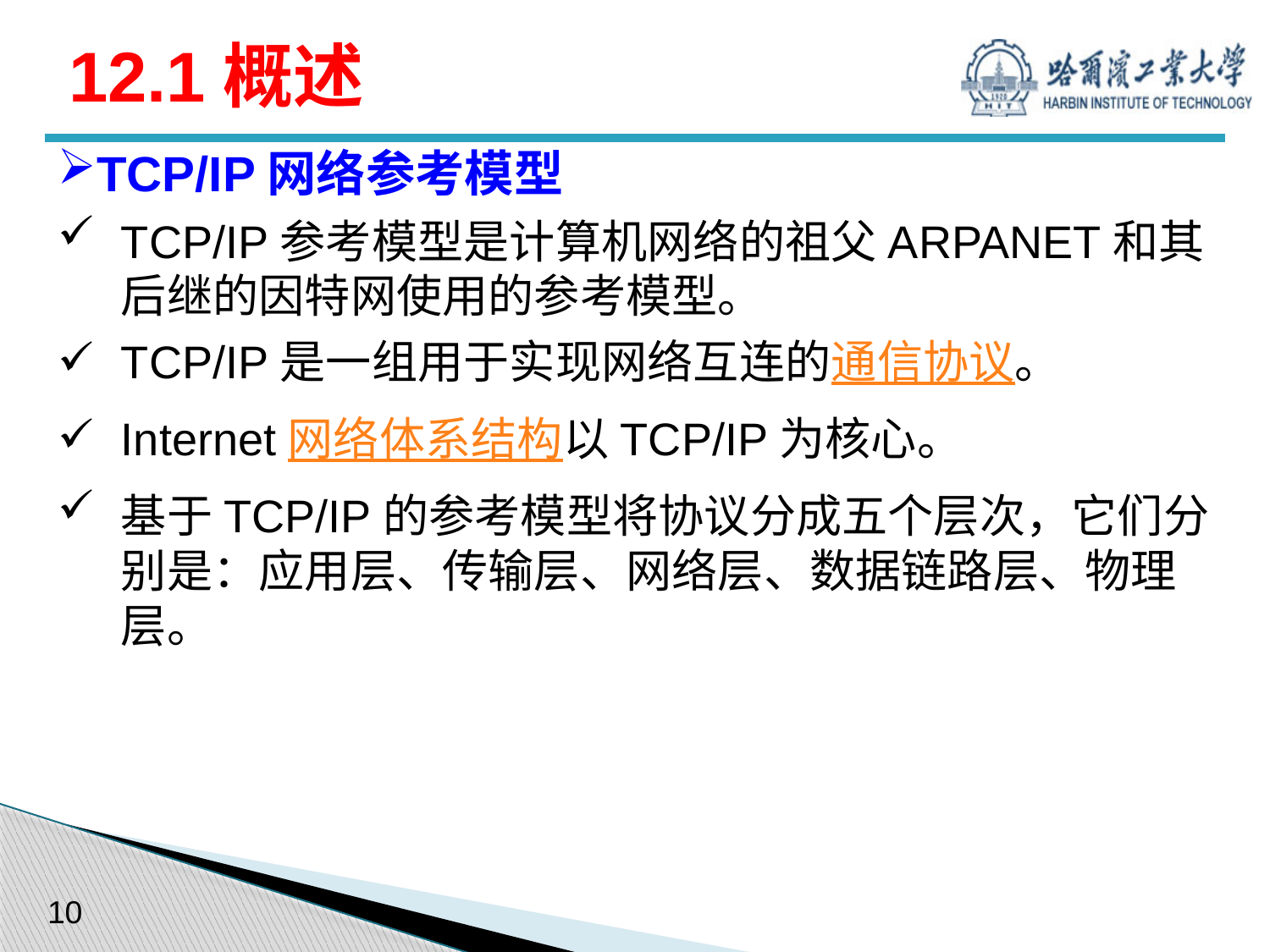

# 12.1概述
TCP/IP网络参考模型
TCP/IP参考模型是计算机网络的祖父ARPANET和其后继的因特网使用的参考模型。
TCP/IP是一组用于实现网络互连的通信协议。
Internet网络体系结构以TCP/IP为核心。
基于TCP/IP的参考模型将协议分成五个层次，它们分别是：应用层、传输层、网络层、数据链路层、物理层。